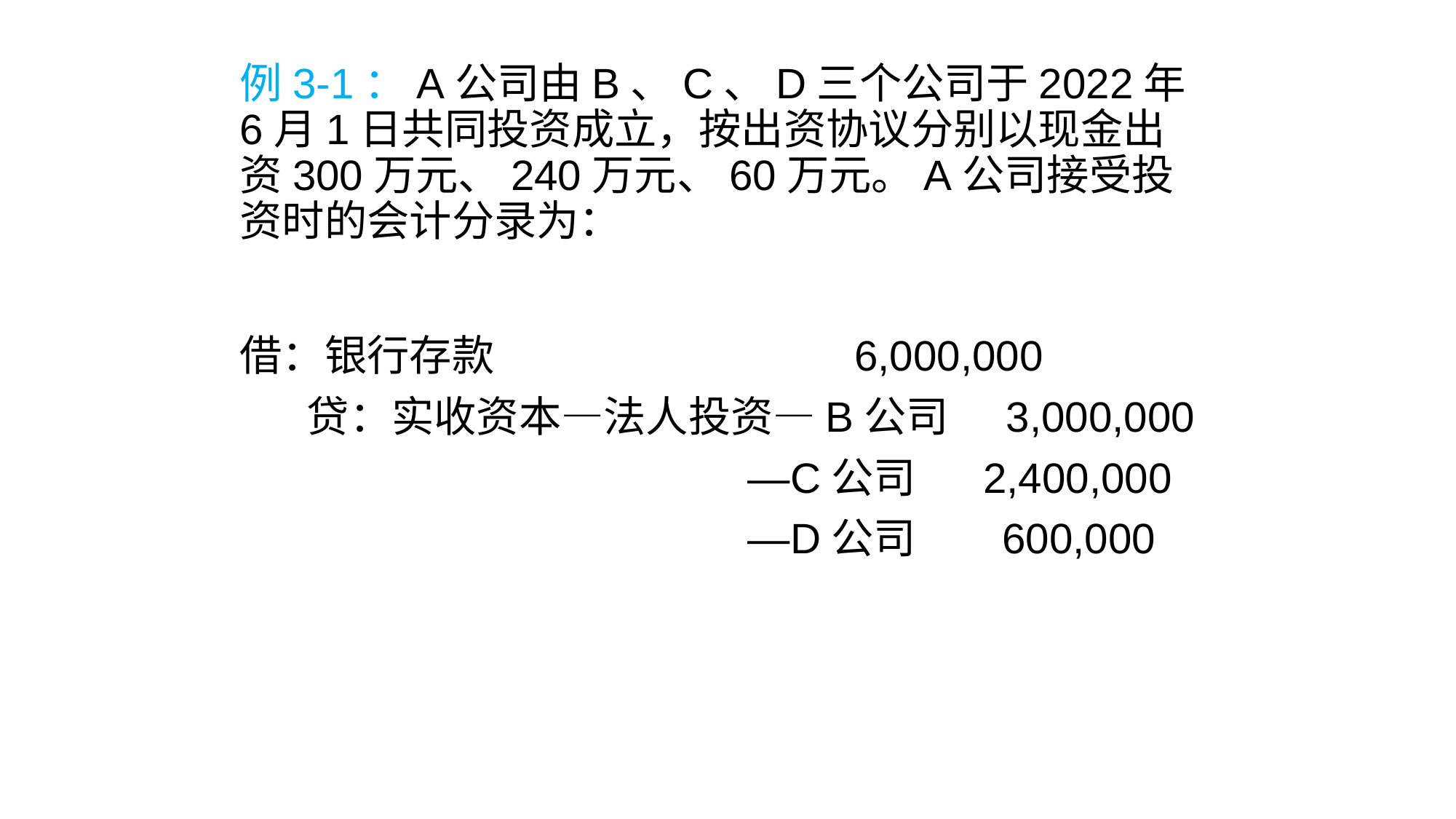

例3-1：A公司由B、C、D三个公司于2022年6月1日共同投资成立，按出资协议分别以现金出资300万元、240万元、60万元。A公司接受投资时的会计分录为：

借：银行存款                                     6,000,000
      贷：实收资本—法人投资—B公司     3,000,000
                                           —C公司      2,400,000
                                           —D公司        600,000